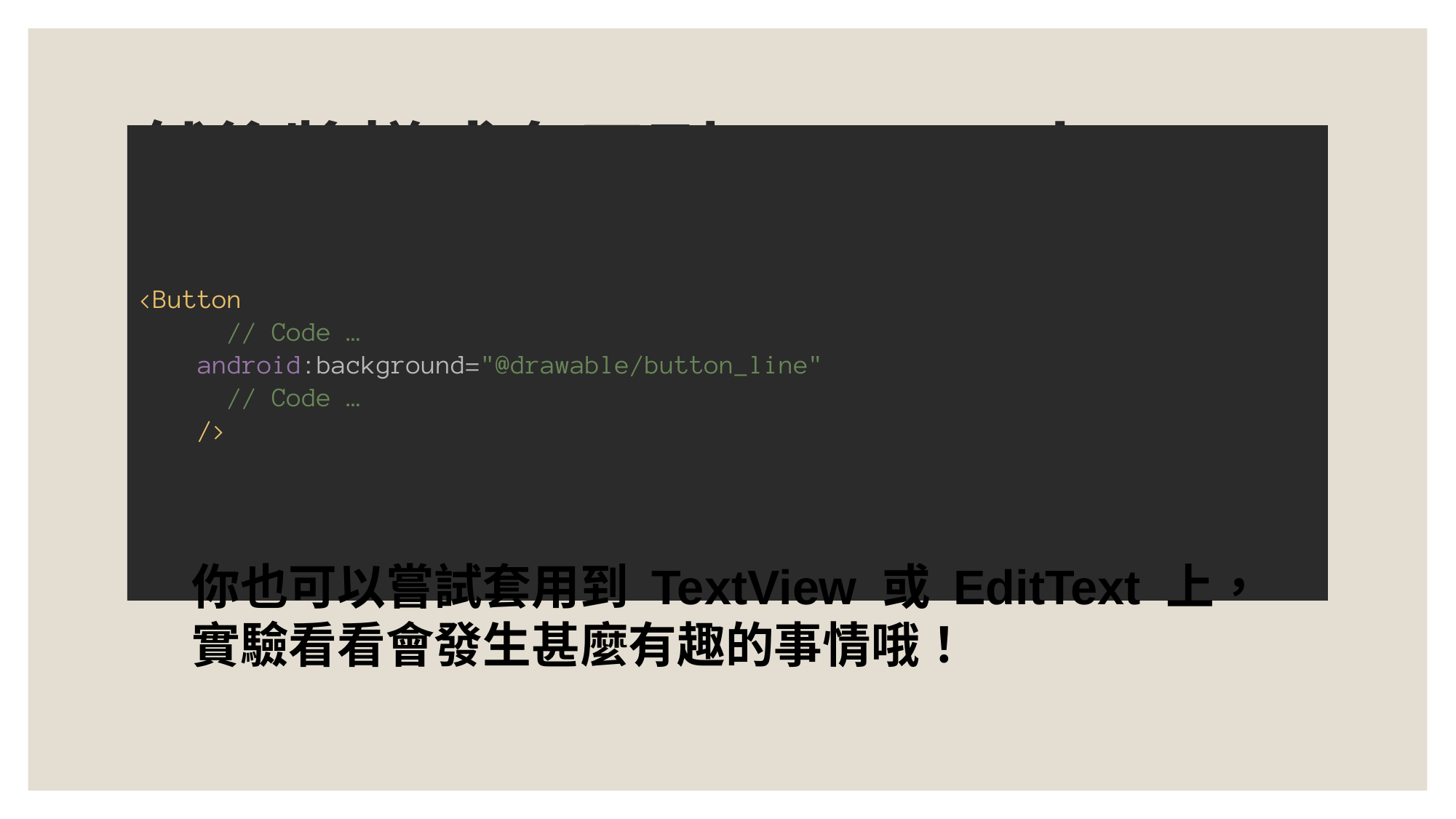

# 然後將樣式套用到 Button 上
<Button
      // Code …
    android:background="@drawable/button_line"
      // Code …
    />
你也可以嘗試套用到 TextView 或 EditText 上，
實驗看看會發生甚麼有趣的事情哦！